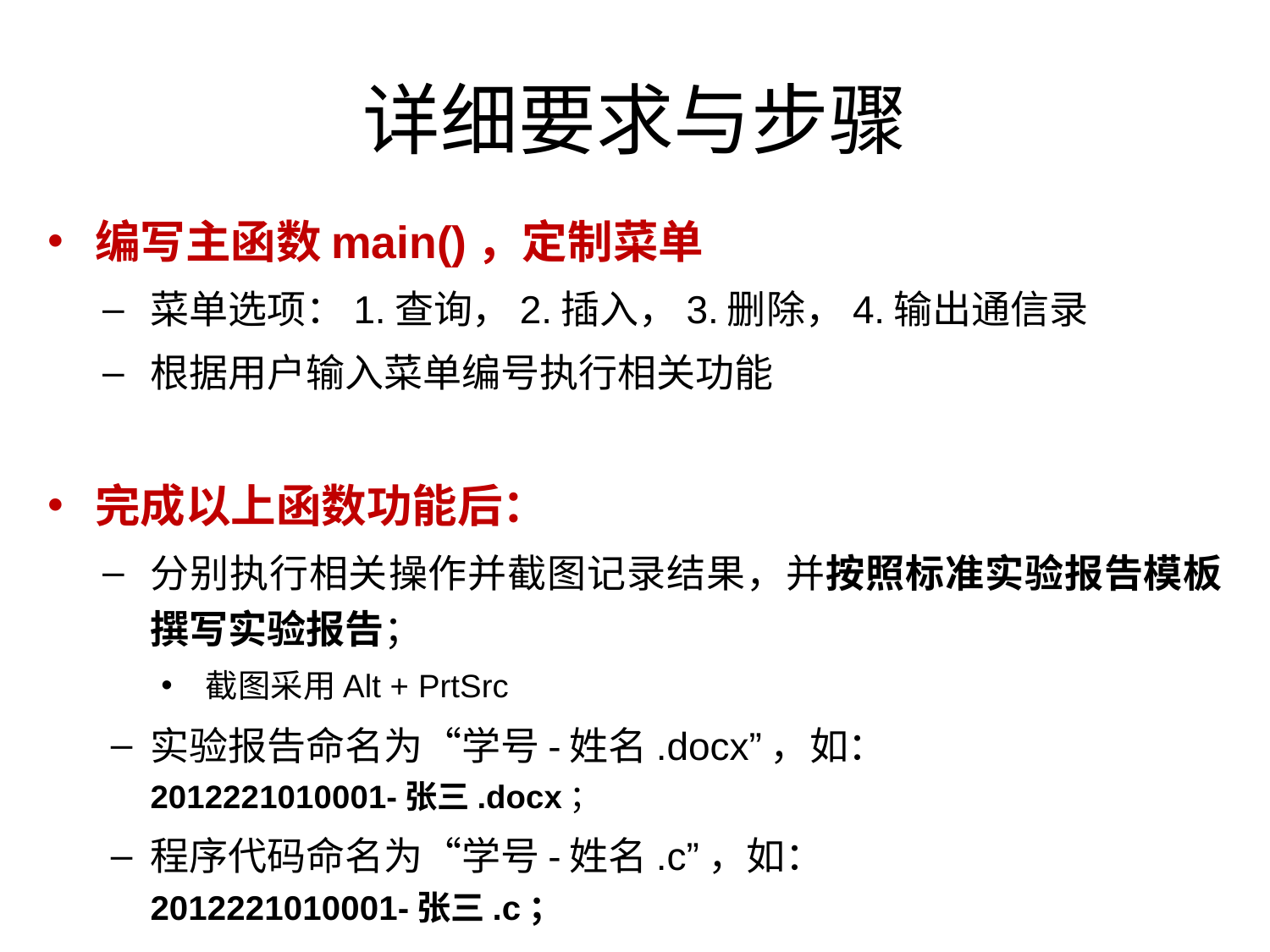

# 详细要求与步骤
编写主函数main()，定制菜单
菜单选项：1.查询，2.插入，3.删除，4.输出通信录
根据用户输入菜单编号执行相关功能

完成以上函数功能后：
分别执行相关操作并截图记录结果，并按照标准实验报告模板撰写实验报告；
截图采用Alt + PrtSrc
实验报告命名为“学号-姓名.docx”，如：
2012221010001-张三.docx；
程序代码命名为“学号-姓名.c”，如：
2012221010001-张三.c；